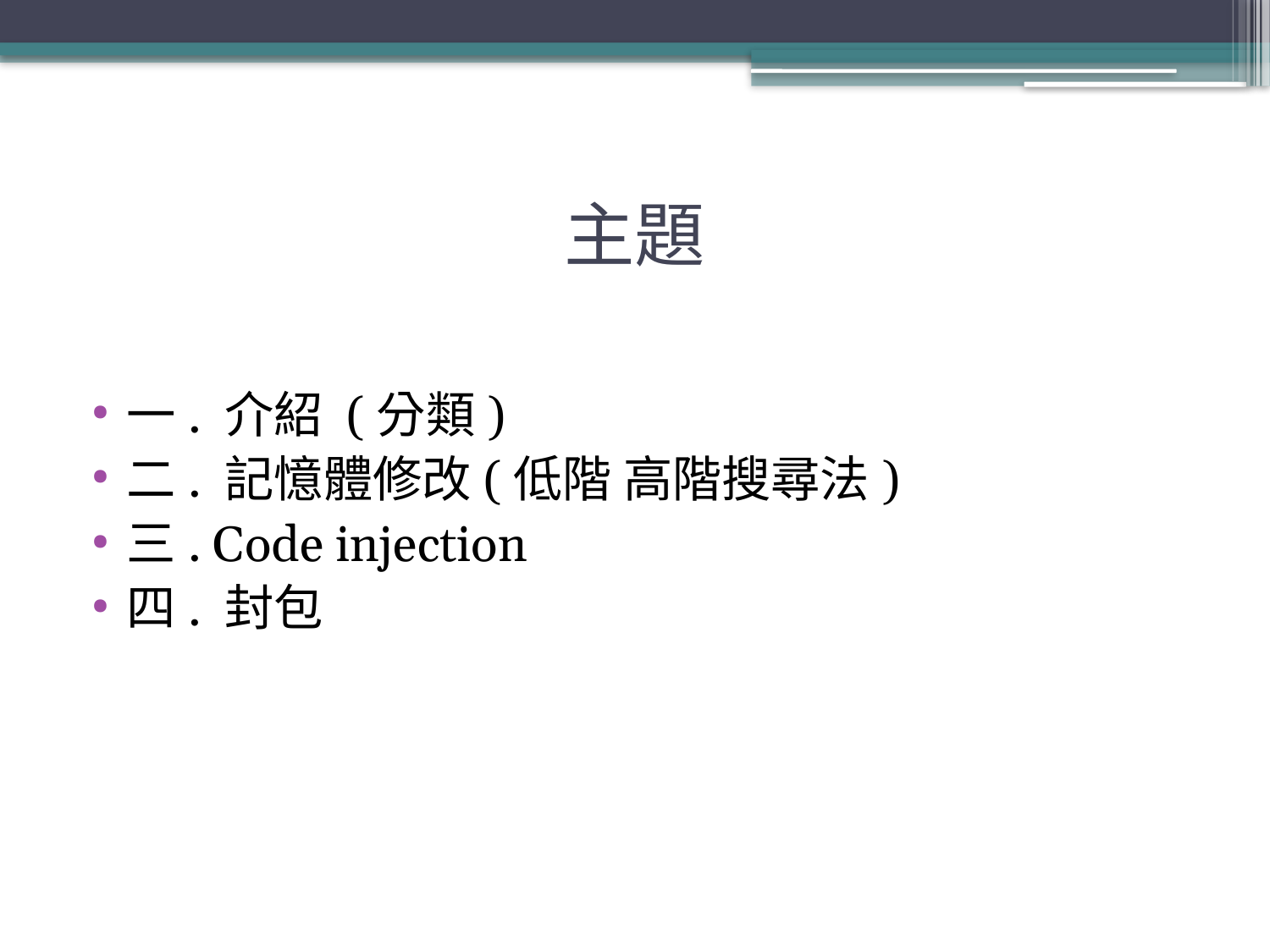

# 主題

一. 介紹 (分類)
二. 記憶體修改(低階 高階搜尋法)
三. Code injection
四. 封包